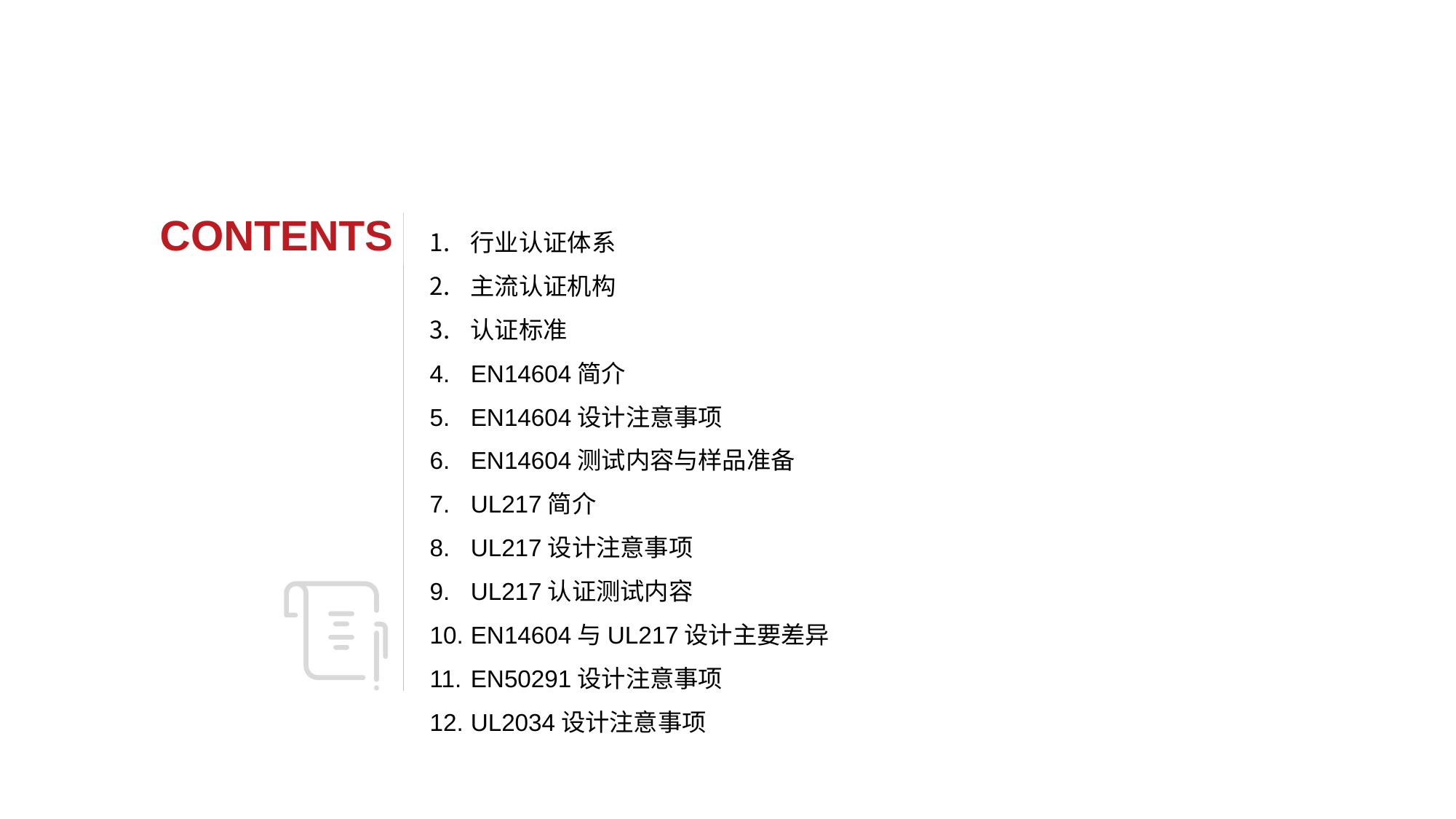

C ONTENTS
行业认证体系
主流认证机构
认证标准
EN14604简介
EN14604设计注意事项
EN14604测试内容与样品准备
UL217简介
UL217设计注意事项
UL217认证测试内容
EN14604与UL217设计主要差异
EN50291设计注意事项
UL2034设计注意事项